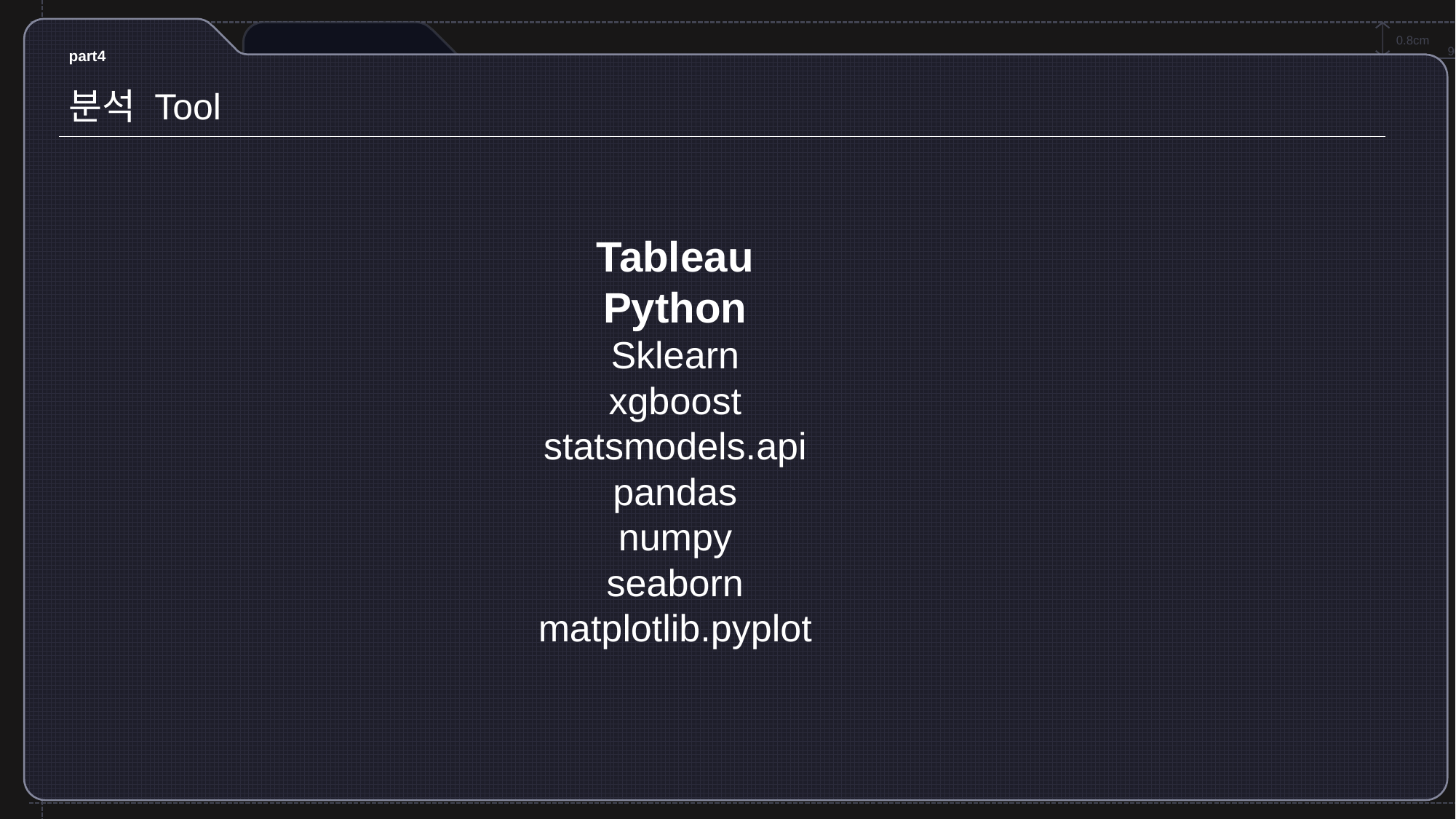

0.8cm
90º

part4

분석 Tool

Tableau
Python
Sklearn
xgboost
statsmodels.api
pandas
numpy
seaborn
matplotlib.pyplot